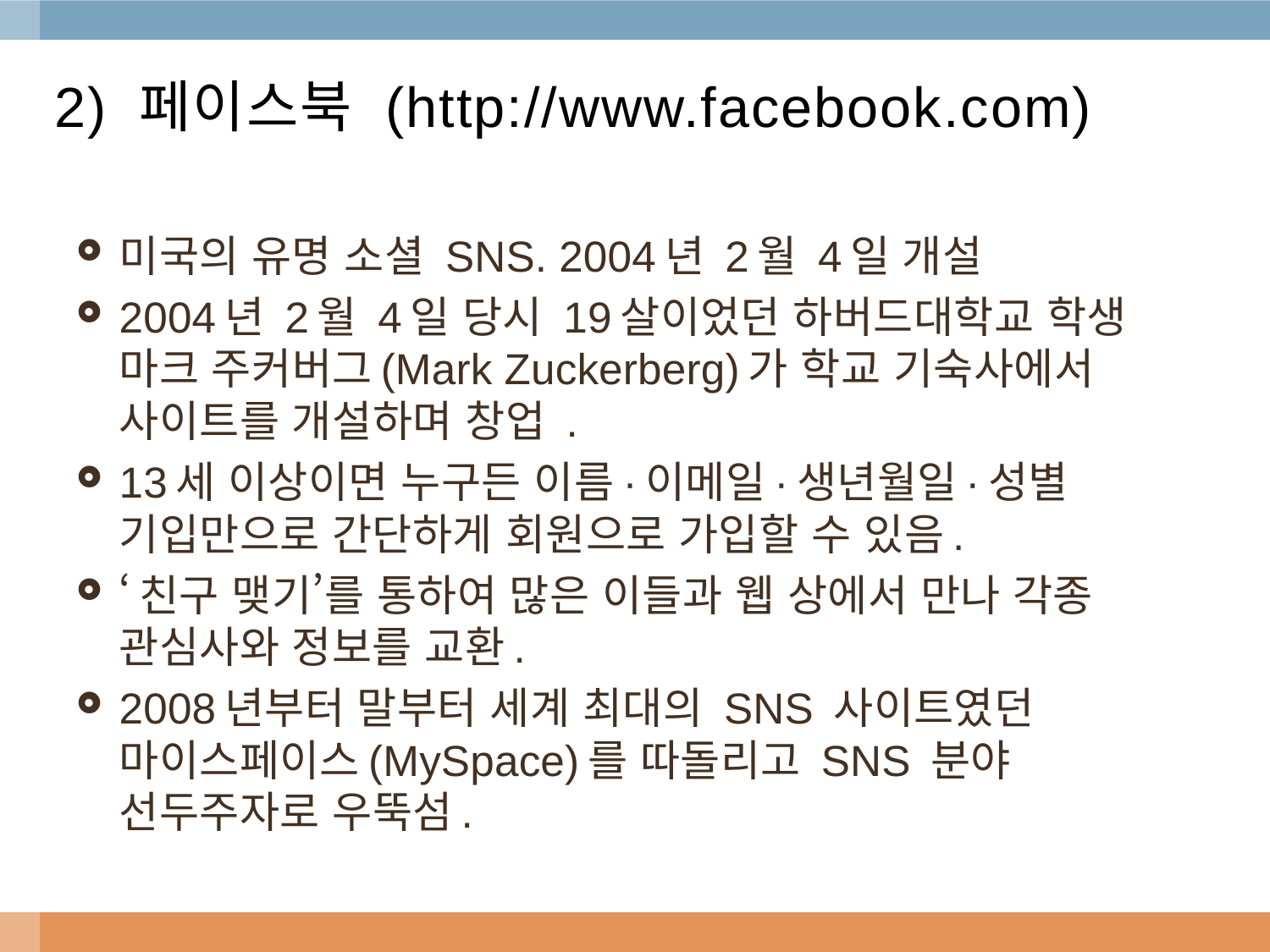

# 2) 페이스북 (http://www.facebook.com)
미국의 유명 소셜 SNS. 2004년 2월 4일 개설
2004년 2월 4일 당시 19살이었던 하버드대학교 학생 마크 주커버그(Mark Zuckerberg)가 학교 기숙사에서 사이트를 개설하며 창업 .
13세 이상이면 누구든 이름·이메일·생년월일·성별 기입만으로 간단하게 회원으로 가입할 수 있음.
‘친구 맺기’를 통하여 많은 이들과 웹 상에서 만나 각종 관심사와 정보를 교환.
2008년부터 말부터 세계 최대의 SNS 사이트였던 마이스페이스(MySpace)를 따돌리고 SNS 분야 선두주자로 우뚝섬.